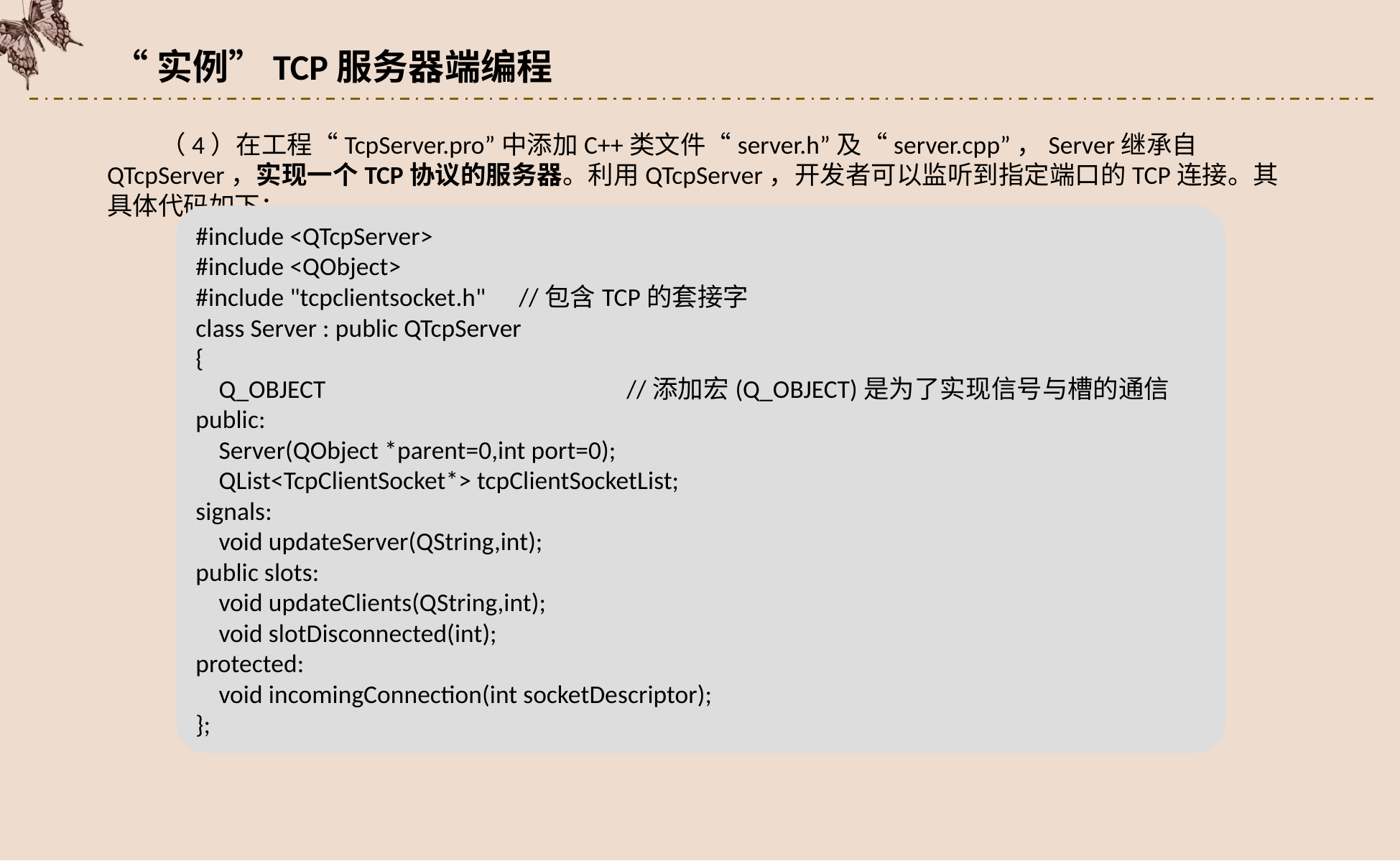

“实例”TCP服务器端编程
（4）在工程“TcpServer.pro”中添加C++类文件“server.h”及“server.cpp”，Server继承自QTcpServer，实现一个TCP协议的服务器。利用QTcpServer，开发者可以监听到指定端口的TCP连接。其具体代码如下：
#include <QTcpServer>
#include <QObject>
#include "tcpclientsocket.h"	//包含TCP的套接字
class Server : public QTcpServer
{
    Q_OBJECT                  		//添加宏(Q_OBJECT)是为了实现信号与槽的通信
public:
    Server(QObject *parent=0,int port=0);
    QList<TcpClientSocket*> tcpClientSocketList;
signals:
    void updateServer(QString,int);
public slots:
    void updateClients(QString,int);
    void slotDisconnected(int);
protected:
    void incomingConnection(int socketDescriptor);
};